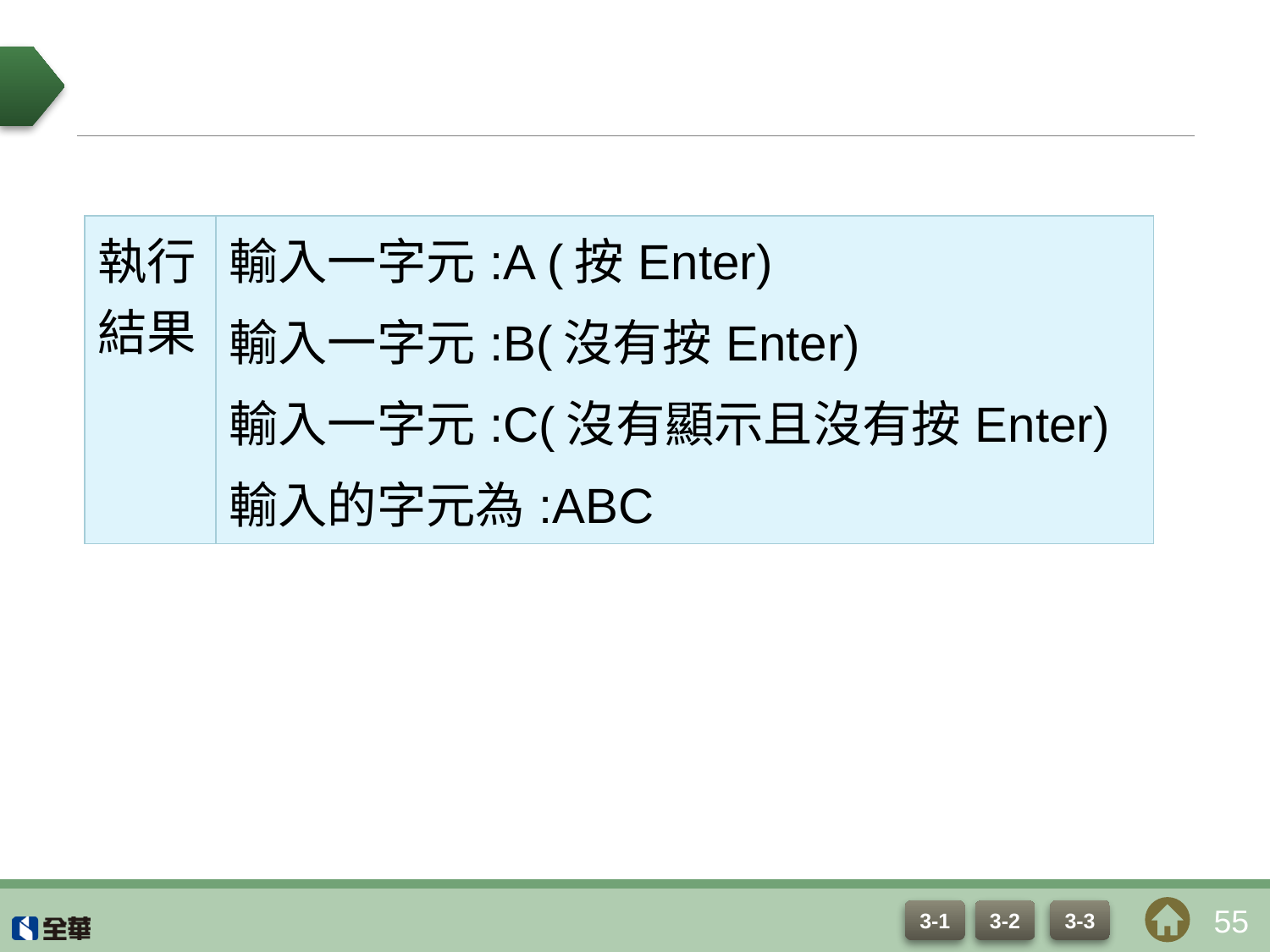

#

| 執行結果 | 輸入一字元:A (按Enter) 輸入一字元:B(沒有按Enter) 輸入一字元:C(沒有顯示且沒有按Enter) 輸入的字元為:ABC |
| --- | --- |
55